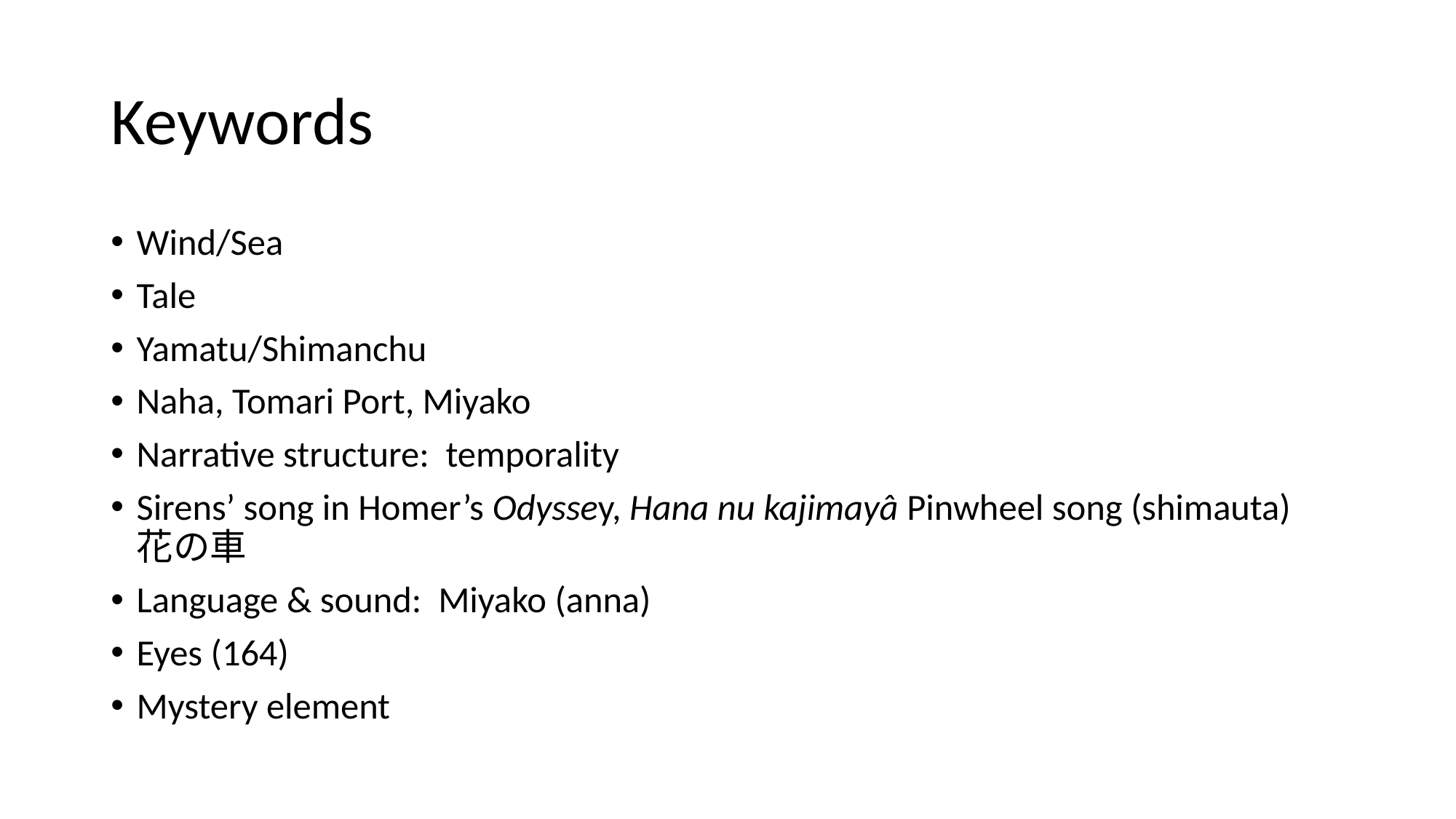

# Keywords
Wind/Sea
Tale
Yamatu/Shimanchu
Naha, Tomari Port, Miyako
Narrative structure:  temporality
Sirens’ song in Homer’s Odyssey, Hana nu kajimayâ Pinwheel song (shimauta)　花の車
Language & sound:  Miyako (anna)
Eyes (164)
Mystery element